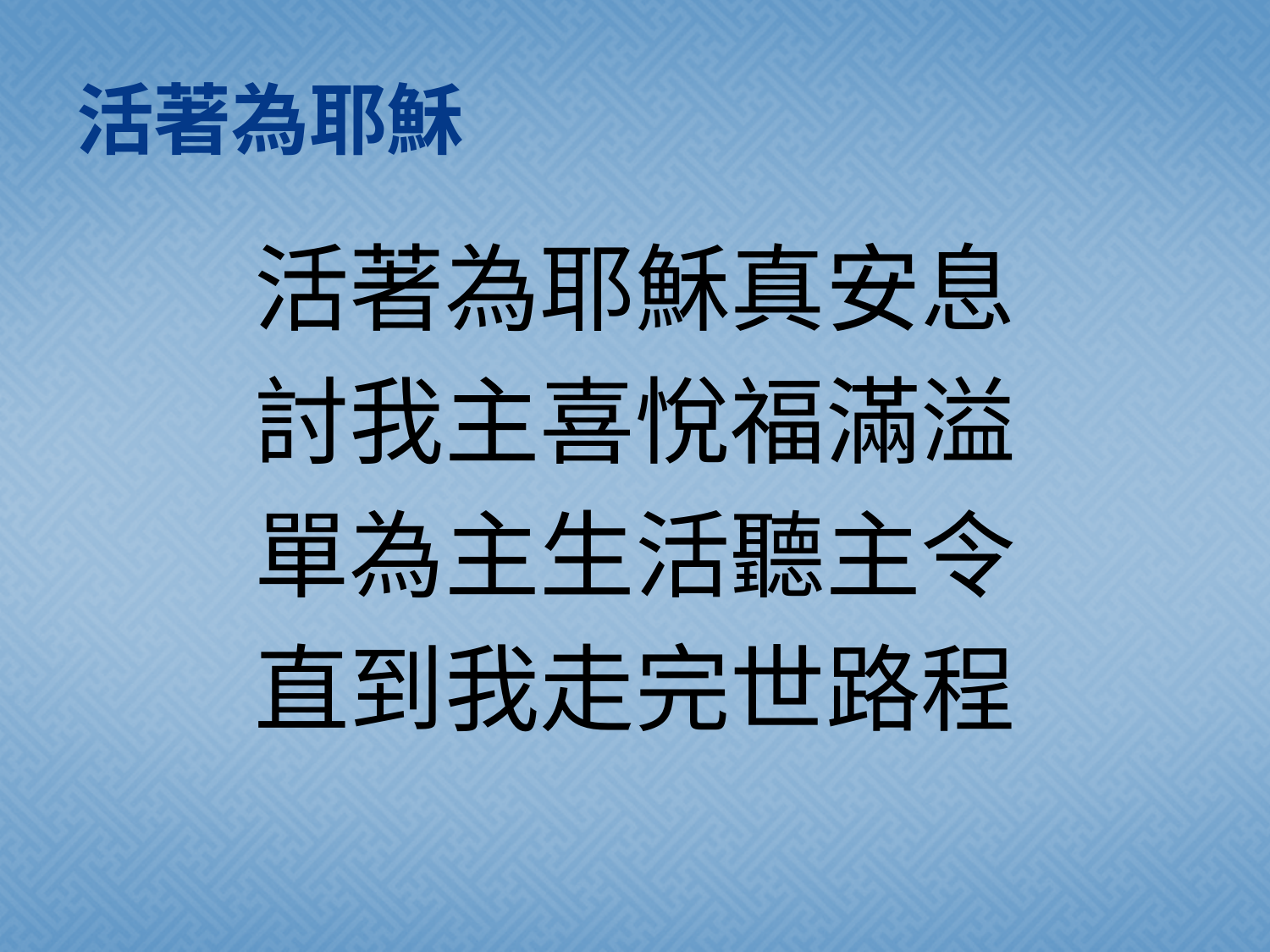

# 活著為耶穌
活著為耶穌真安息
討我主喜悅福滿溢
單為主生活聽主令
直到我走完世路程